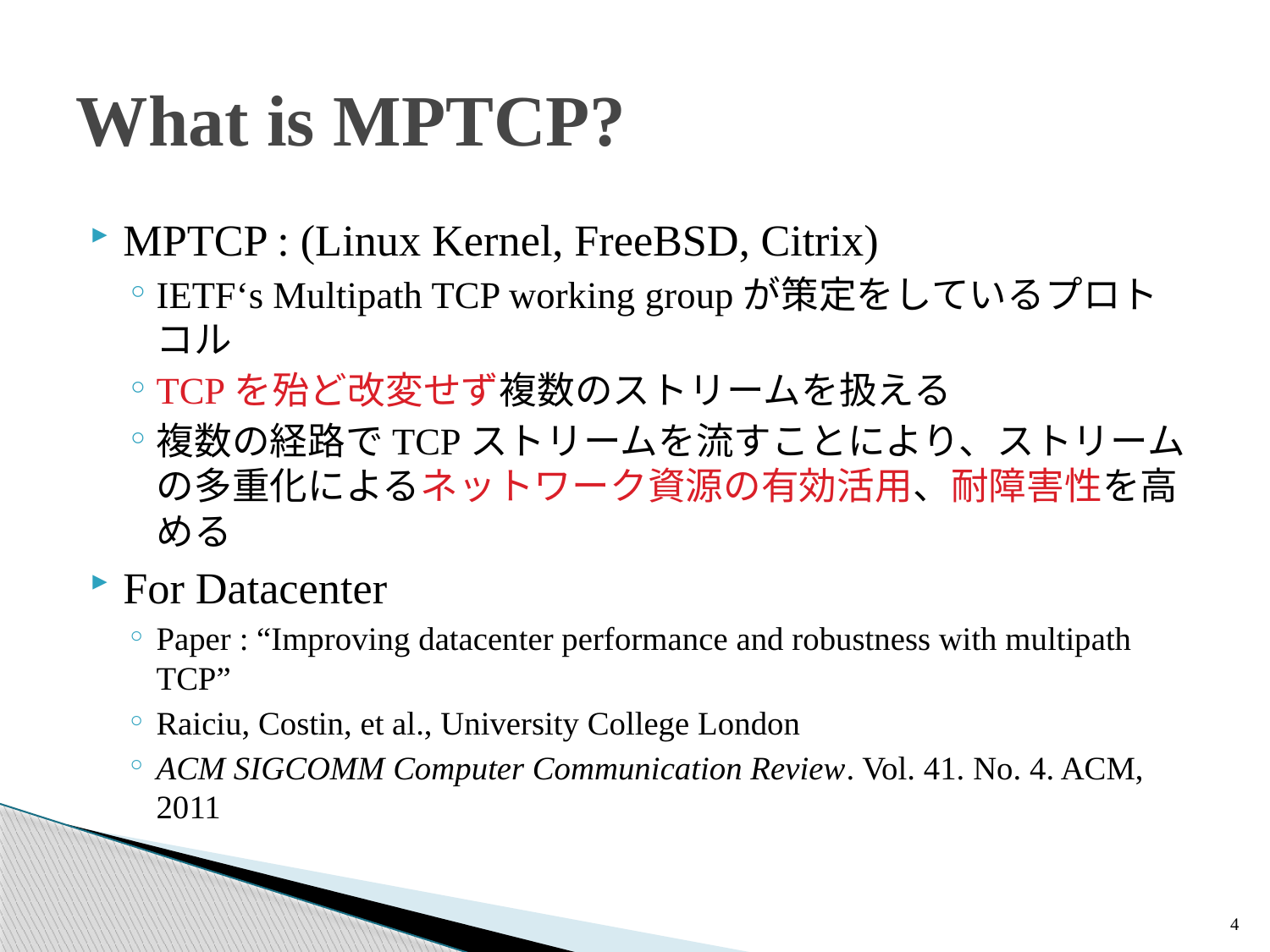

# What is MPTCP?
MPTCP : (Linux Kernel, FreeBSD, Citrix)
IETF‘s Multipath TCP working groupが策定をしているプロトコル
TCPを殆ど改変せず複数のストリームを扱える
複数の経路でTCPストリームを流すことにより、ストリームの多重化によるネットワーク資源の有効活用、耐障害性を高める
For Datacenter
Paper : “Improving datacenter performance and robustness with multipath TCP”
Raiciu, Costin, et al., University College London
ACM SIGCOMM Computer Communication Review. Vol. 41. No. 4. ACM, 2011
4